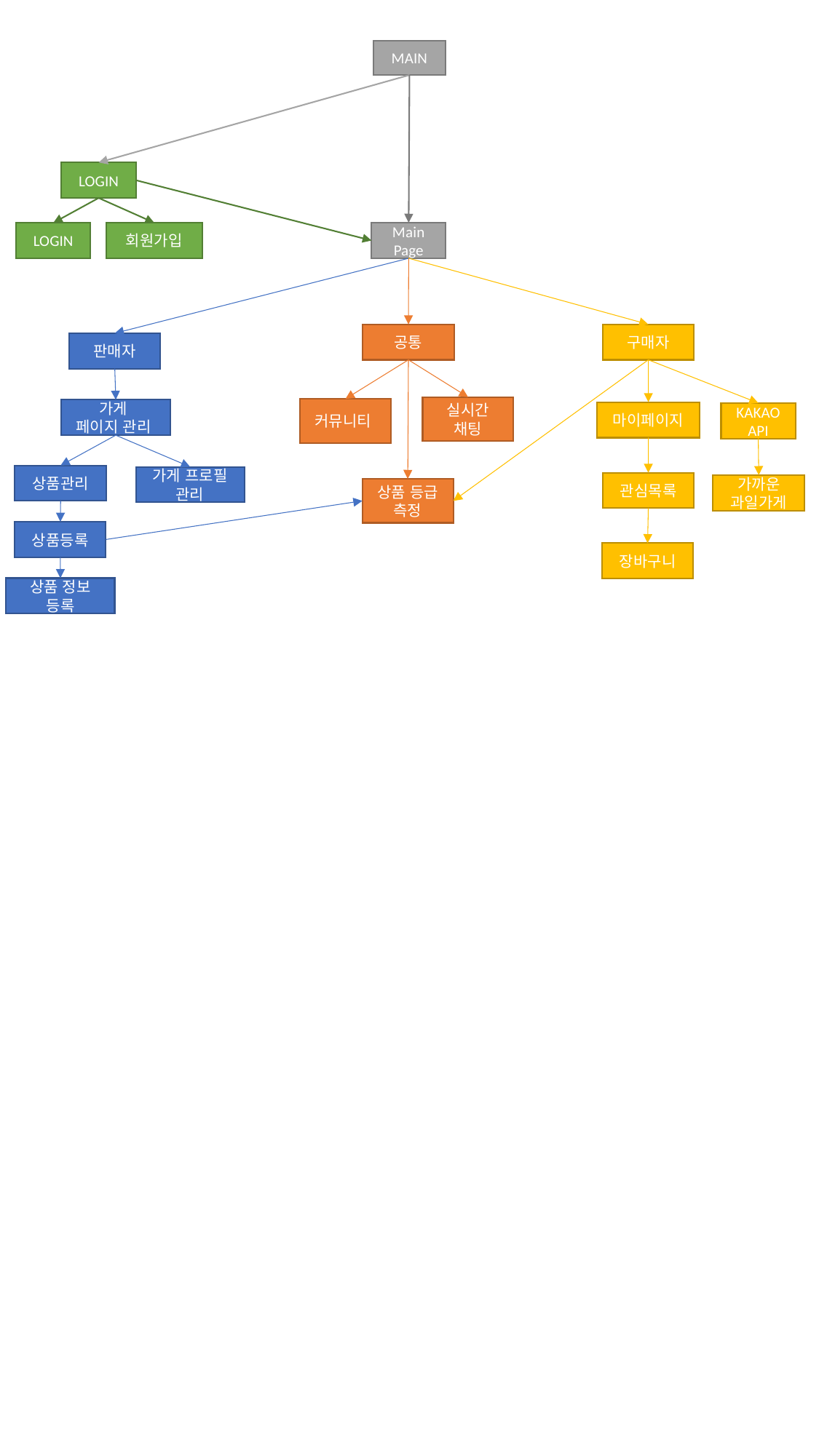

MAIN
LOGIN
LOGIN
회원가입
Main Page
공통
구매자
판매자
실시간 채팅
커뮤니티
가게
페이지 관리
마이페이지
KAKAO API
상품관리
가게 프로필 관리
관심목록
가까운 과일가게
상품 등급 측정
상품등록
장바구니
상품 정보 등록